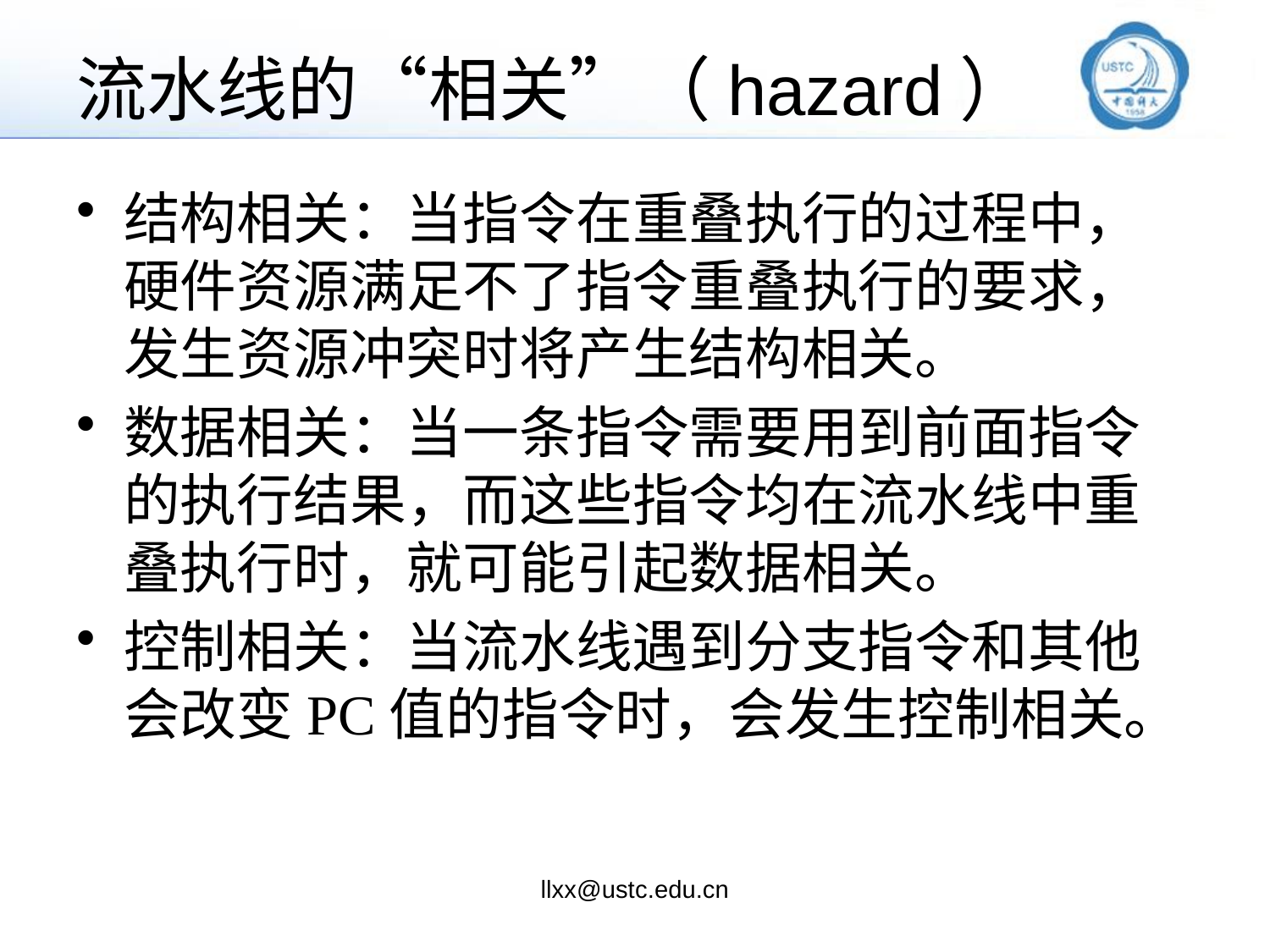

# 流水线的“相关”（hazard）
结构相关：当指令在重叠执行的过程中，硬件资源满足不了指令重叠执行的要求，发生资源冲突时将产生结构相关。
数据相关：当一条指令需要用到前面指令的执行结果，而这些指令均在流水线中重叠执行时，就可能引起数据相关。
控制相关：当流水线遇到分支指令和其他会改变PC值的指令时，会发生控制相关。
llxx@ustc.edu.cn